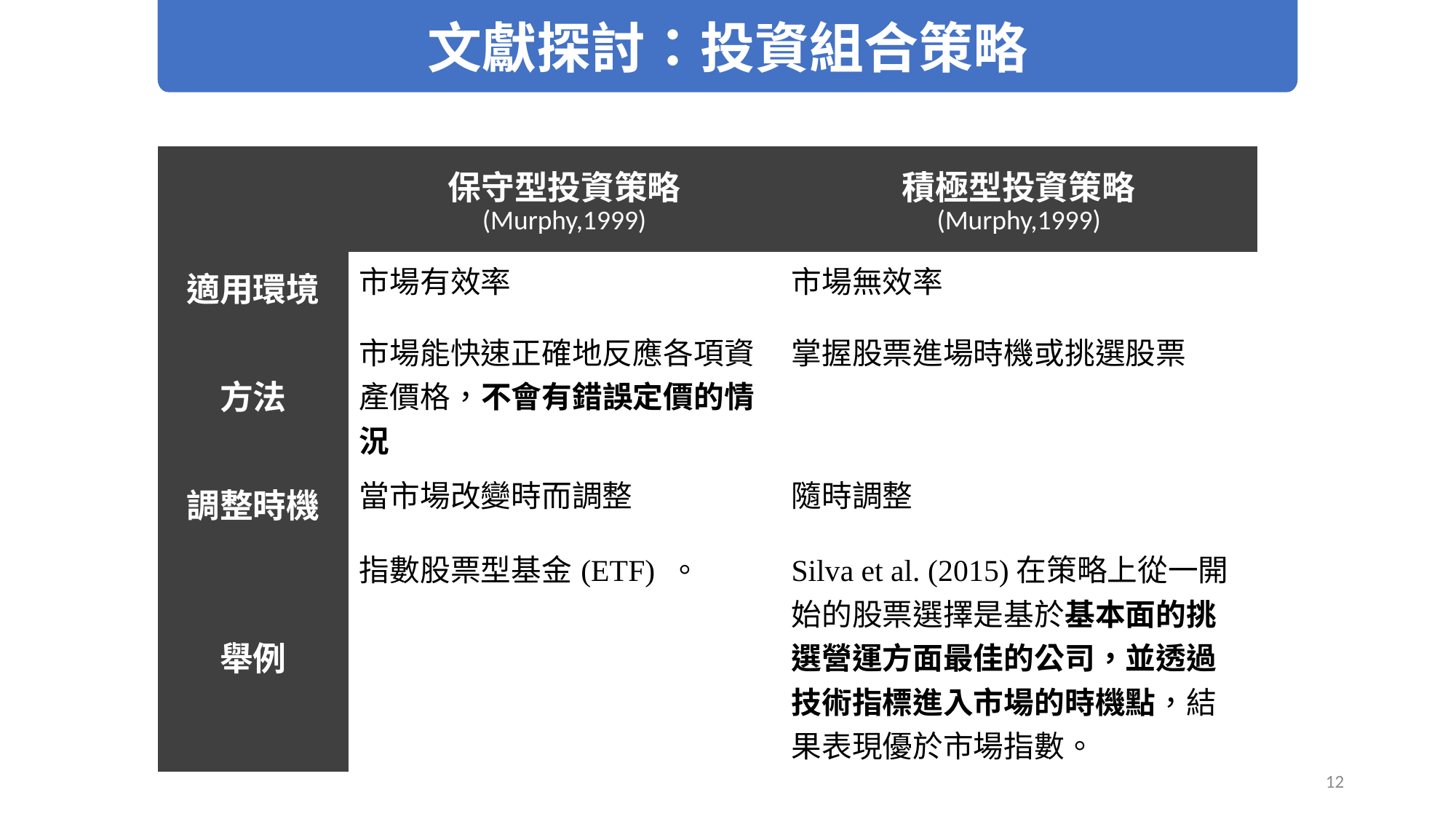

文獻探討：投資組合策略
|  | 保守型投資策略 (Murphy,1999) | 積極型投資策略 (Murphy,1999) |
| --- | --- | --- |
| 適用環境 | 市場有效率 | 市場無效率 |
| 方法 | 市場能快速正確地反應各項資產價格，不會有錯誤定價的情況 | 掌握股票進場時機或挑選股票 |
| 調整時機 | 當市場改變時而調整 | 隨時調整 |
| 舉例 | 指數股票型基金(ETF) 。 | Silva et al. (2015)在策略上從一開始的股票選擇是基於基本面的挑選營運方面最佳的公司，並透過技術指標進入市場的時機點，結果表現優於市場指數。 |
12